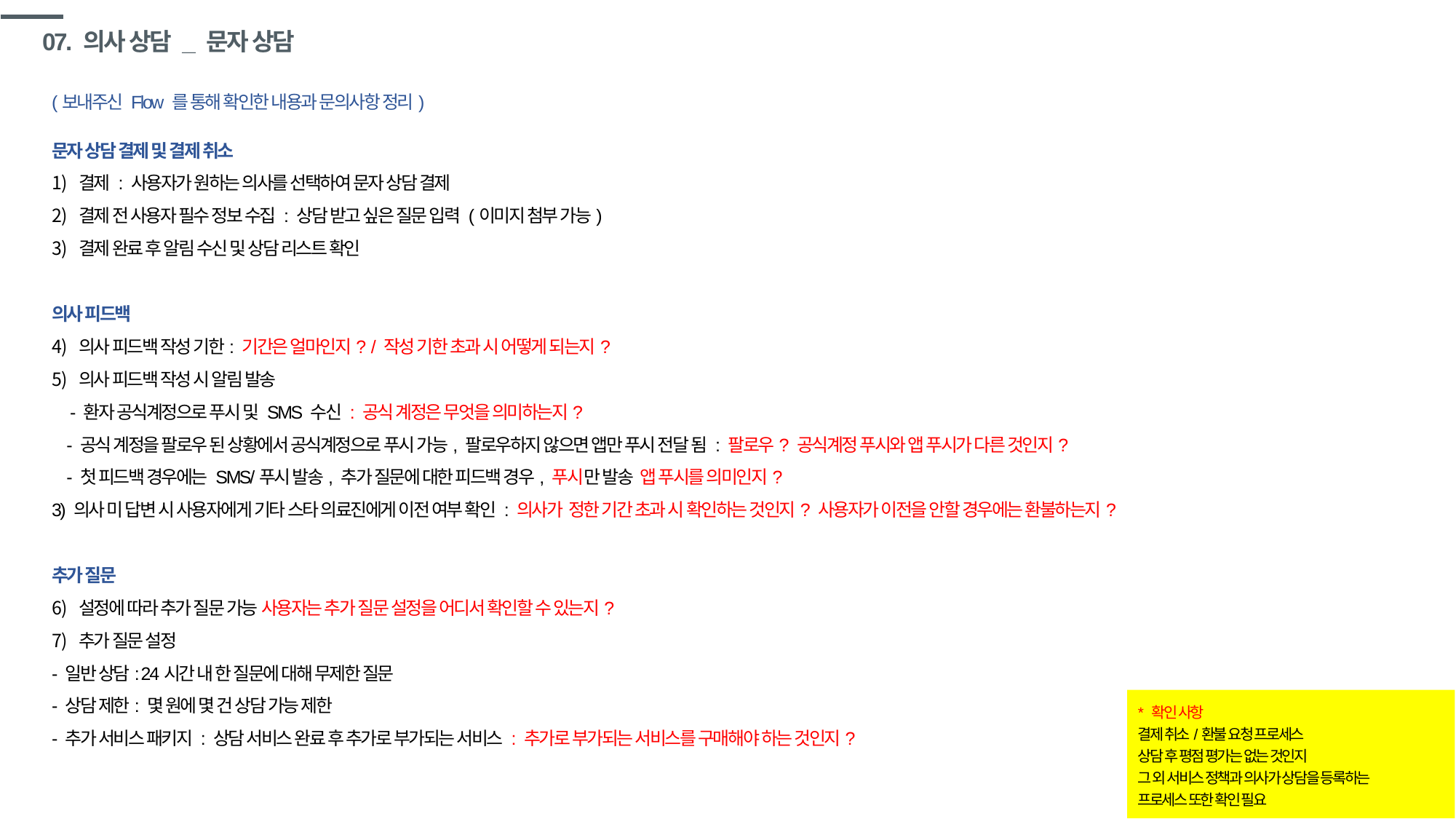

# 07. 의사 상담 _ 문자 상담
(보내주신 Flow 를 통해 확인한 내용과 문의사항 정리)
문자 상담 결제 및 결제 취소
결제 : 사용자가 원하는 의사를 선택하여 문자 상담 결제
결제 전 사용자 필수 정보 수집 : 상담 받고 싶은 질문 입력 (이미지 첨부 가능)
결제 완료 후 알림 수신 및 상담 리스트 확인

의사 피드백
의사 피드백 작성 기한: 기간은 얼마인지?  / 작성 기한 초과 시 어떻게 되는지?
의사 피드백 작성 시 알림 발송
     - 환자 공식계정으로 푸시 및 SMS 수신 : 공식 계정은 무엇을 의미하는지?
    - 공식 계정을 팔로우 된 상황에서 공식계정으로 푸시 가능, 팔로우하지 않으면 앱만 푸시 전달 됨 : 팔로우? 공식계정 푸시와 앱 푸시가 다른 것인지?
    - 첫 피드백 경우에는 SMS/푸시 발송, 추가 질문에 대한 피드백 경우, 푸시만 발송  앱 푸시를 의미인지?
3) 의사 미 답변 시 사용자에게 기타 스타 의료진에게 이전 여부 확인 : 의사가 정한 기간 초과 시 확인하는 것인지? 사용자가 이전을 안할 경우에는 환불하는지?

추가 질문
설정에 따라 추가 질문 가능 사용자는 추가 질문 설정을 어디서 확인할 수 있는지?
추가 질문 설정
- 일반 상담: 24시간 내 한 질문에 대해 무제한 질문
- 상담 제한: 몇 원에 몇 건 상담 가능 제한
- 추가 서비스 패키지 : 상담 서비스 완료 후 추가로 부가되는 서비스 : 추가로 부가되는 서비스를 구매해야 하는 것인지?
* 확인 사항
결제 취소/환불 요청 프로세스
상담 후 평점 평가는 없는 것인지
그 외 서비스 정책과 의사가 상담을 등록하는
프로세스 또한 확인 필요